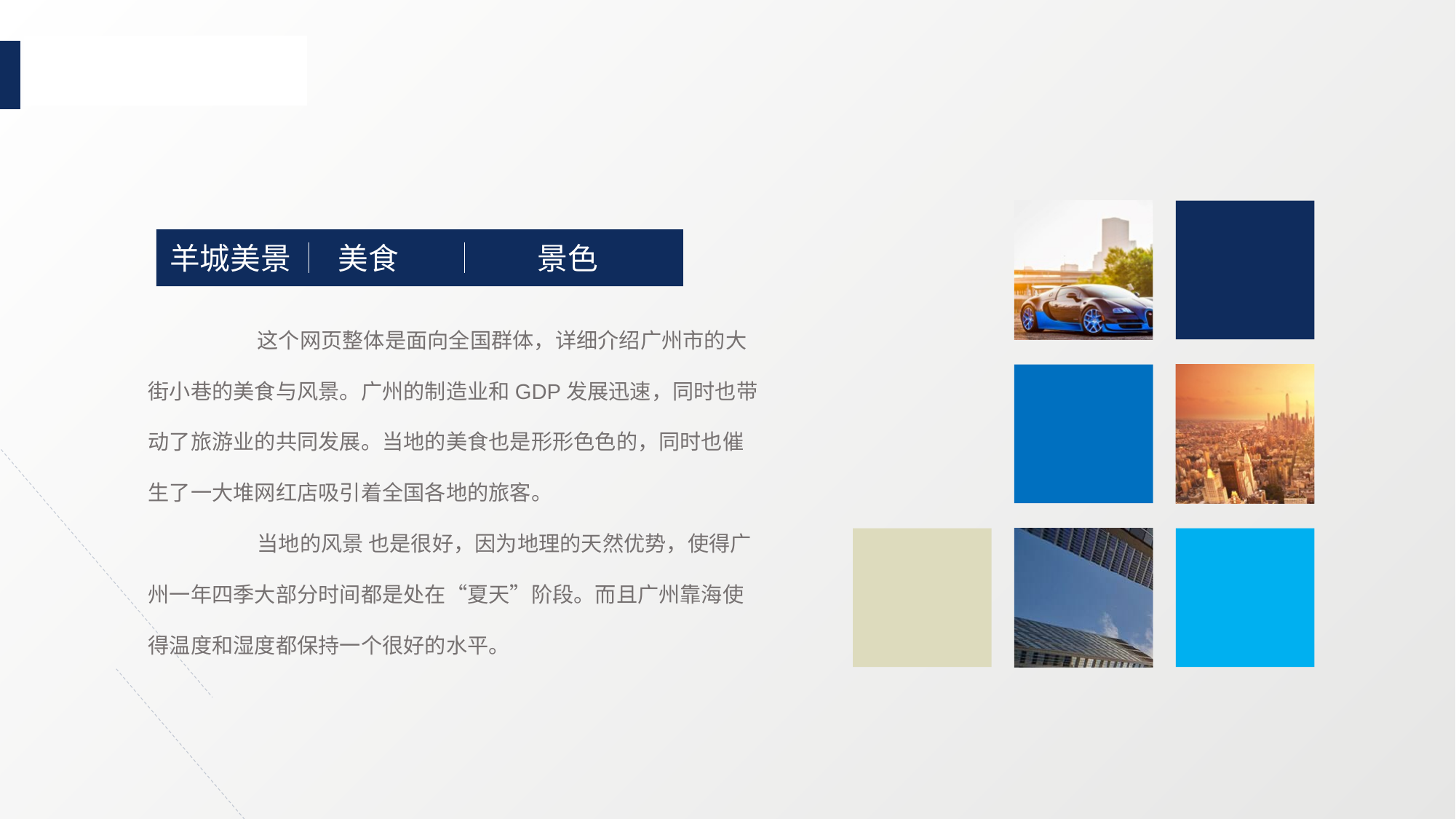

羊城美景       美食	      景色
	这个网页整体是面向全国群体，详细介绍广州市的大街小巷的美食与风景。广州的制造业和GDP发展迅速，同时也带动了旅游业的共同发展。当地的美食也是形形色色的，同时也催生了一大堆网红店吸引着全国各地的旅客。
	当地的风景 也是很好，因为地理的天然优势，使得广州一年四季大部分时间都是处在“夏天”阶段。而且广州靠海使得温度和湿度都保持一个很好的水平。